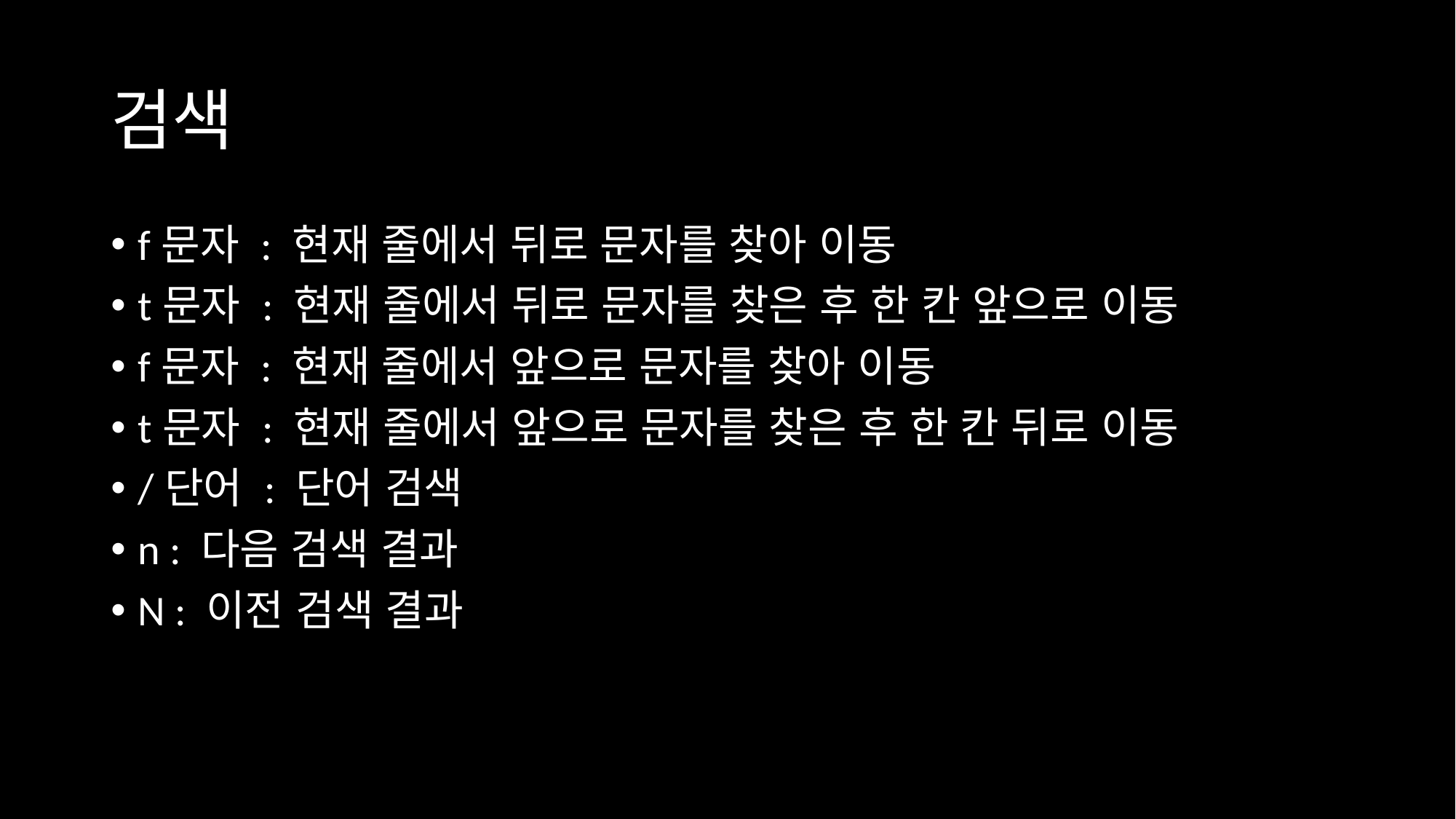

# 검색
f문자 : 현재 줄에서 뒤로 문자를 찾아 이동
t문자 : 현재 줄에서 뒤로 문자를 찾은 후 한 칸 앞으로 이동
f문자 : 현재 줄에서 앞으로 문자를 찾아 이동
t문자 : 현재 줄에서 앞으로 문자를 찾은 후 한 칸 뒤로 이동
/단어 : 단어 검색
n : 다음 검색 결과
N : 이전 검색 결과